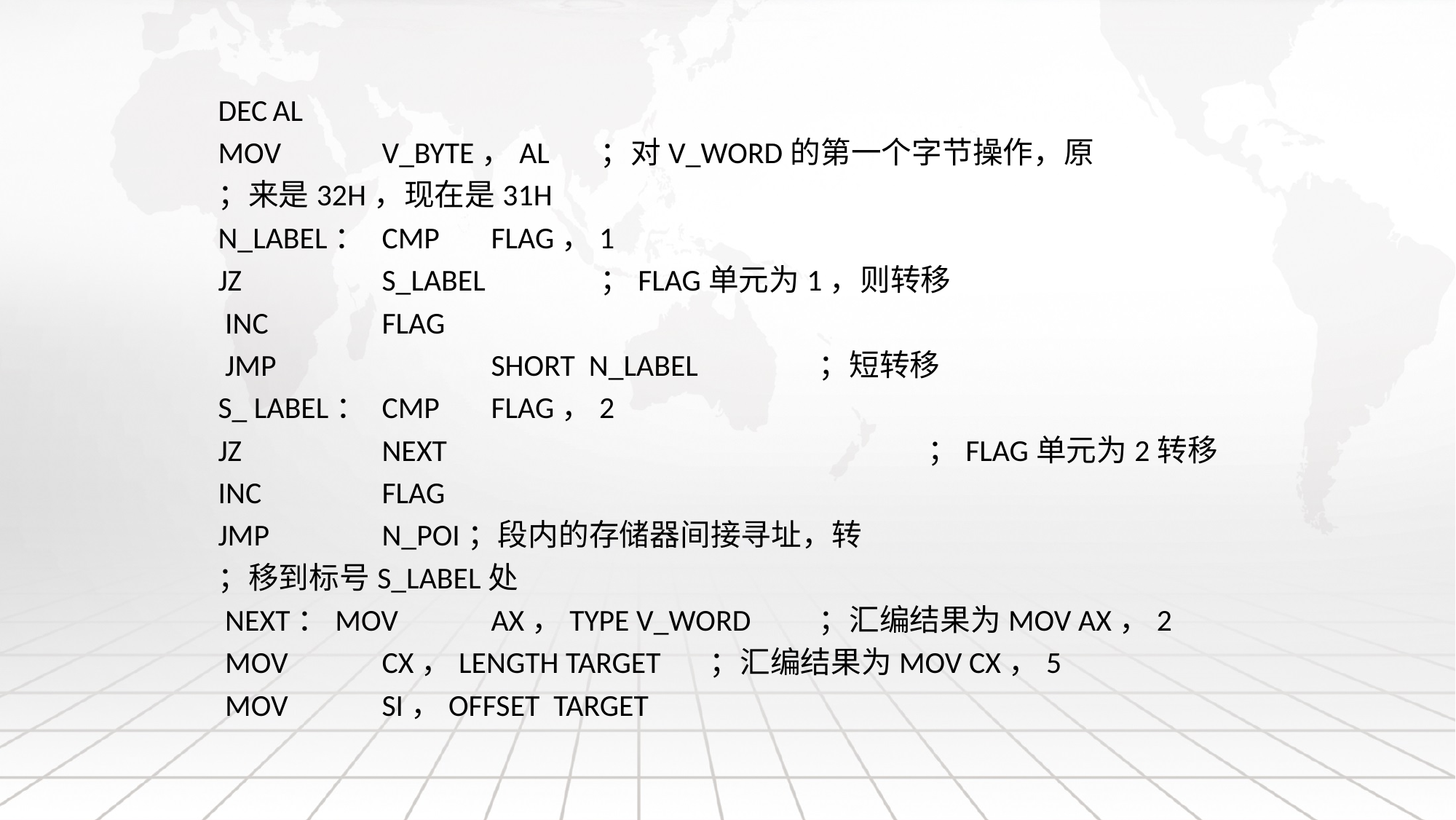

dec	al
mov	v_byte，al	；对v_word的第一个字节操作，原
；来是32H，现在是31H
n_Label：	cmp 	flag，1
jz		s_Label		；flag单元为1，则转移
 inc		flag
 jmp		short  n_label 		；短转移
s_ label：	cmp	flag，2
jz		next 					；flag单元为2转移
inc		flag
jmp		n_poi；段内的存储器间接寻址，转
；移到标号s_label处
 next：mov	ax，type v_word	；汇编结果为mov ax，2
 mov	cx，Length target	；汇编结果为mov cx，5
 mov	si，offset  target